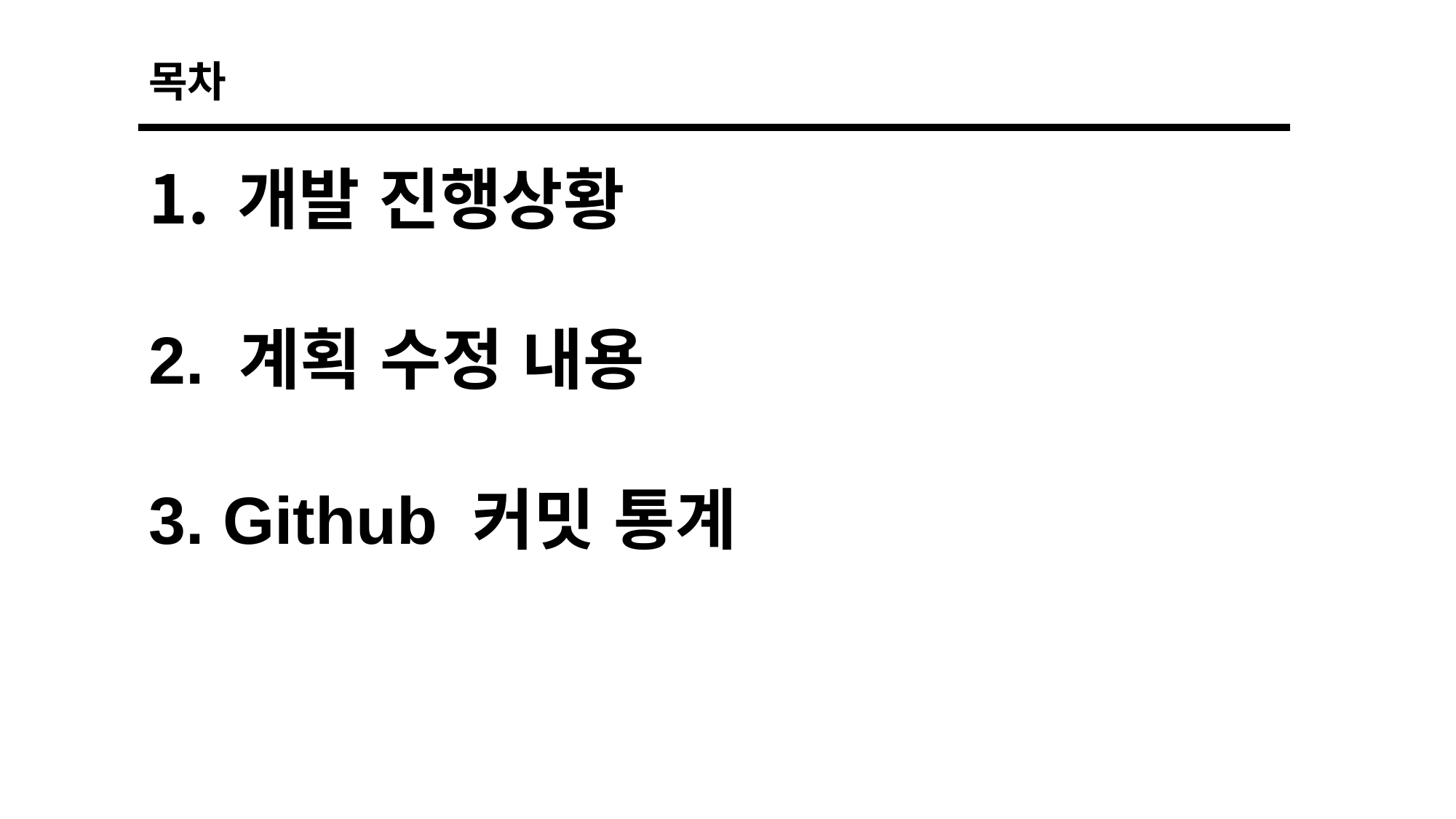

목차
개발 진행상황

2. 계획 수정 내용

3. Github 커밋 통계